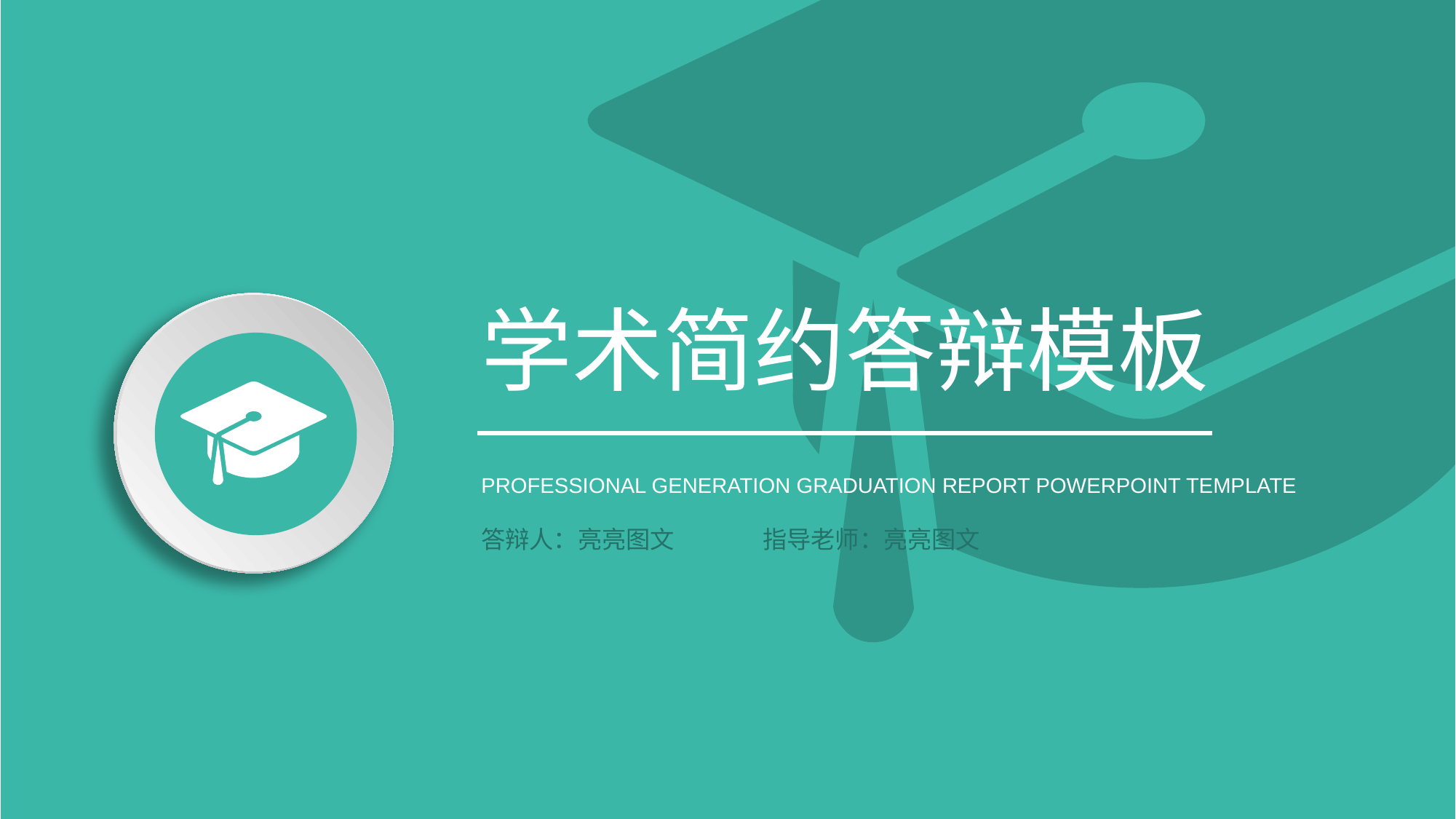

学术简约答辩模板

PROFESSIONAL GENERATION GRADUATION REPORT POWERPOINT TEMPLATE
答辩人：亮亮图文
指导老师：亮亮图文